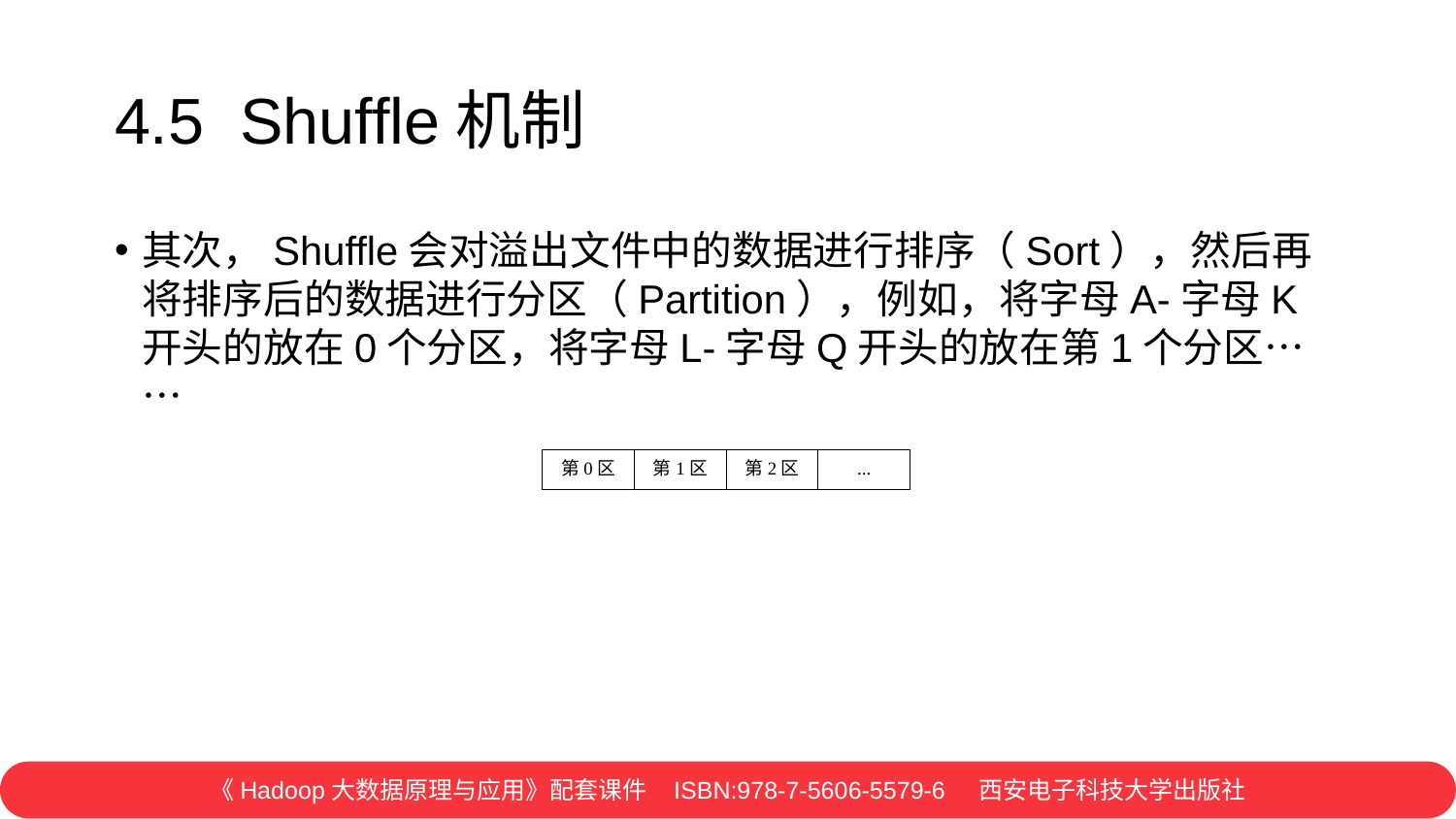

# 4.5  Shuffle机制
其次，Shuffle会对溢出文件中的数据进行排序（Sort），然后再将排序后的数据进行分区（Partition），例如，将字母A-字母K开头的放在0个分区，将字母L-字母Q开头的放在第1个分区……

第0区
第1区
第2区
...